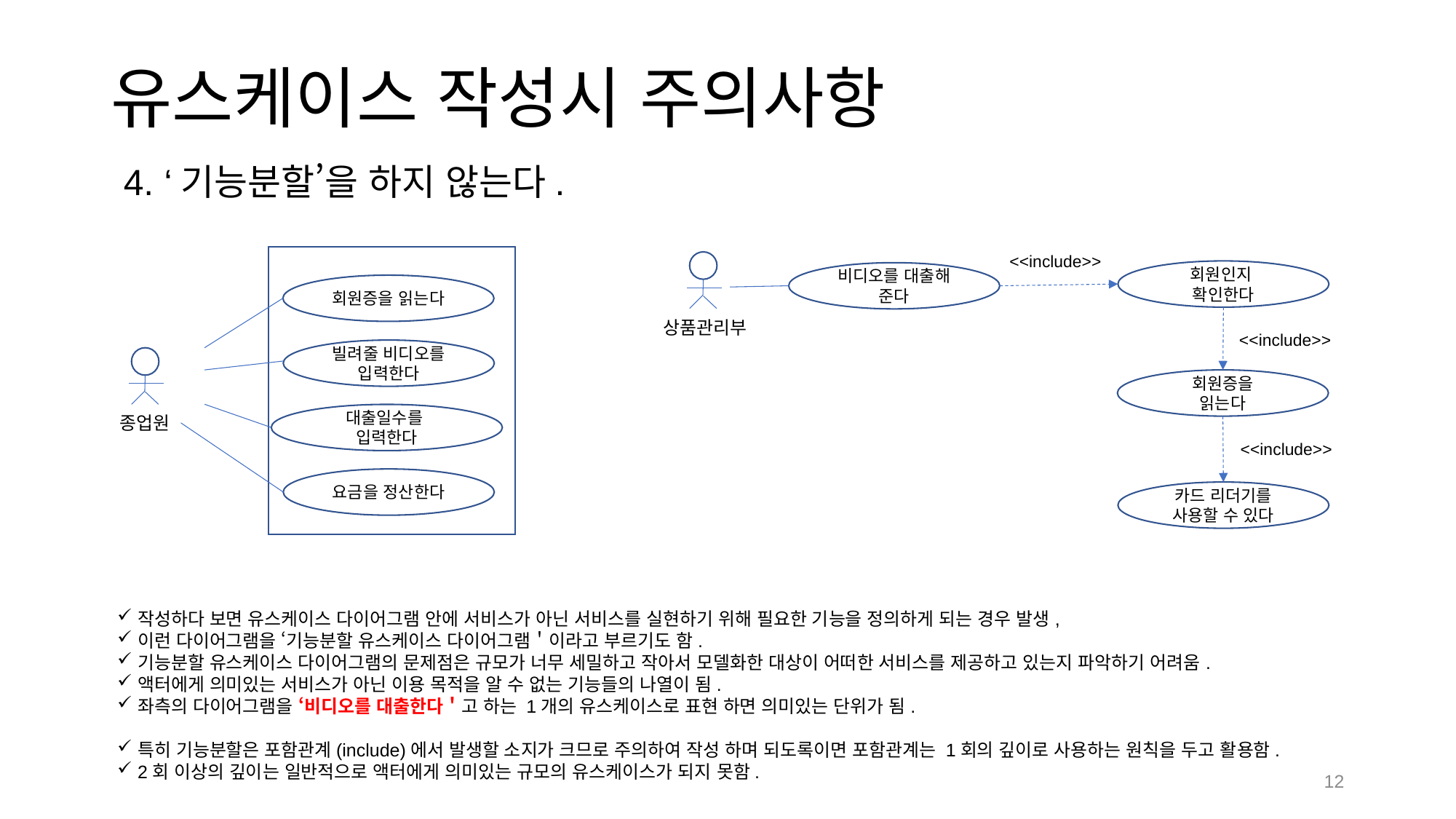

# 유스케이스 작성시 주의사항
4. ‘기능분할’을 하지 않는다.
<<include>>

회원인지
확인한다
비디오를 대출해 준다
상품관리부
<<include>>
회원증을
읽는다
<<include>>
카드 리더기를
사용할 수 있다

회원증을 읽는다
빌려줄 비디오를 입력한다

대출일수를
입력한다
종업원
요금을 정산한다
작성하다 보면 유스케이스 다이어그램 안에 서비스가 아닌 서비스를 실현하기 위해 필요한 기능을 정의하게 되는 경우 발생,
이런 다이어그램을 ‘기능분할 유스케이스 다이어그램＇이라고 부르기도 함.
기능분할 유스케이스 다이어그램의 문제점은 규모가 너무 세밀하고 작아서 모델화한 대상이 어떠한 서비스를 제공하고 있는지 파악하기 어려움.
액터에게 의미있는 서비스가 아닌 이용 목적을 알 수 없는 기능들의 나열이 됨.
좌측의 다이어그램을 ‘비디오를 대출한다＇고 하는 1개의 유스케이스로 표현 하면 의미있는 단위가 됨.

특히 기능분할은 포함관계(include)에서 발생할 소지가 크므로 주의하여 작성 하며 되도록이면 포함관계는 1회의 깊이로 사용하는 원칙을 두고 활용함.
2회 이상의 깊이는 일반적으로 액터에게 의미있는 규모의 유스케이스가 되지 못함.
12